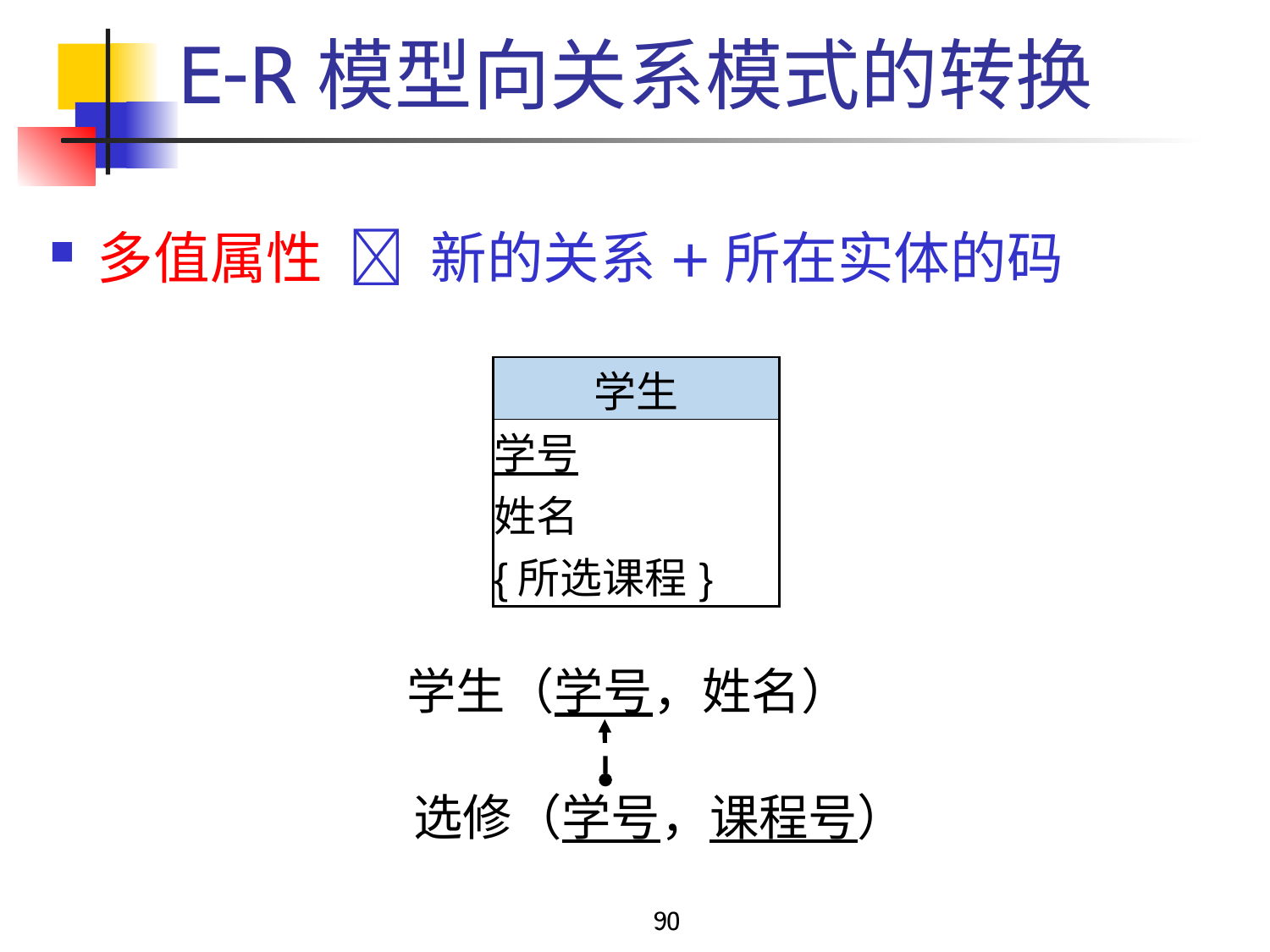

# E-R模型向关系模式的转换
多值属性  →  新的关系+所在实体的码
| 学生 |
| --- |
| 学号 |
| 姓名 |
| {所选课程} |
学生（学号，姓名）
选修（学号，课程号）
90